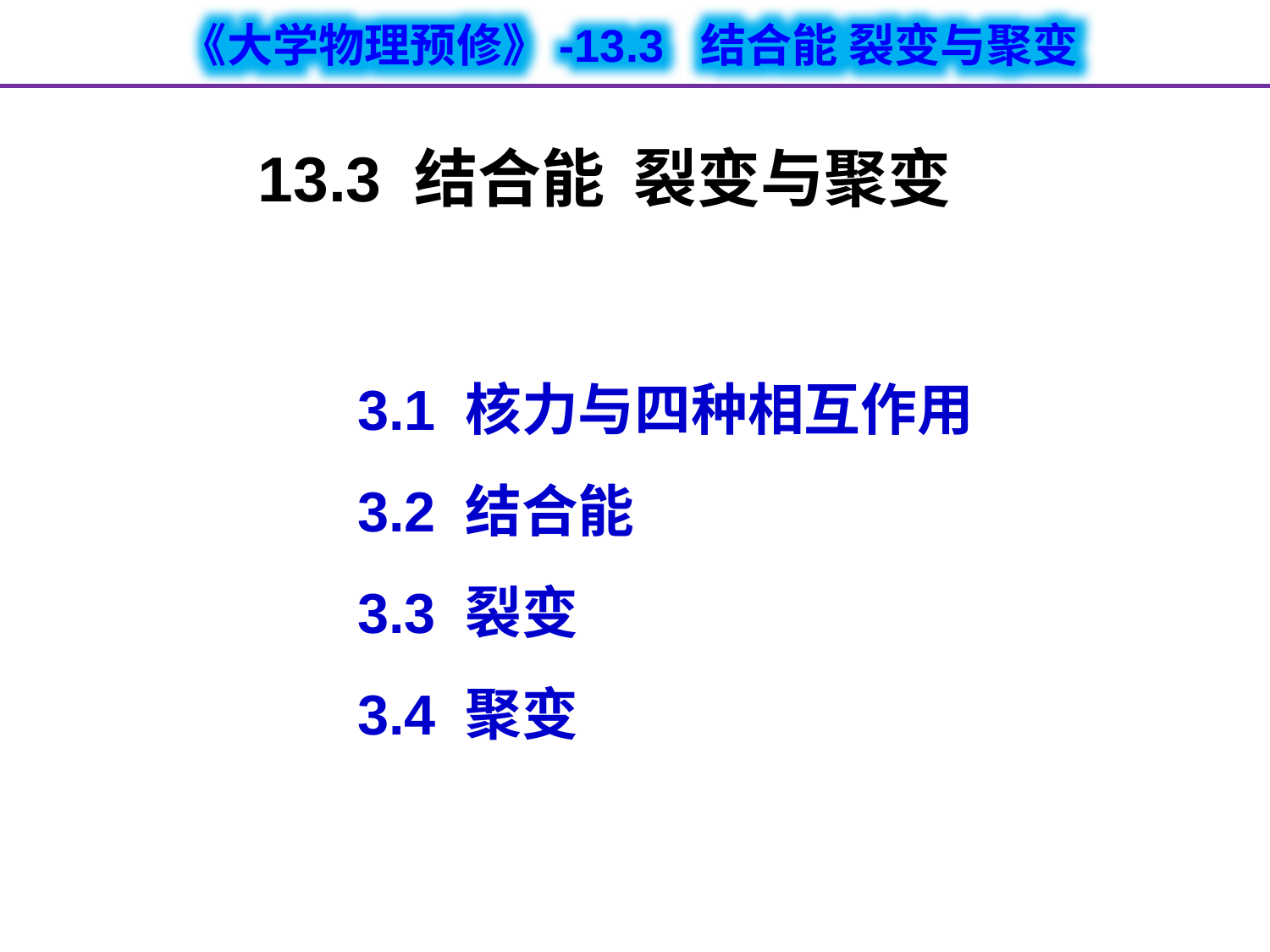

# 13.3 结合能  裂变与聚变
3.1 核力与四种相互作用
3.2 结合能
3.3 裂变
3.4 聚变